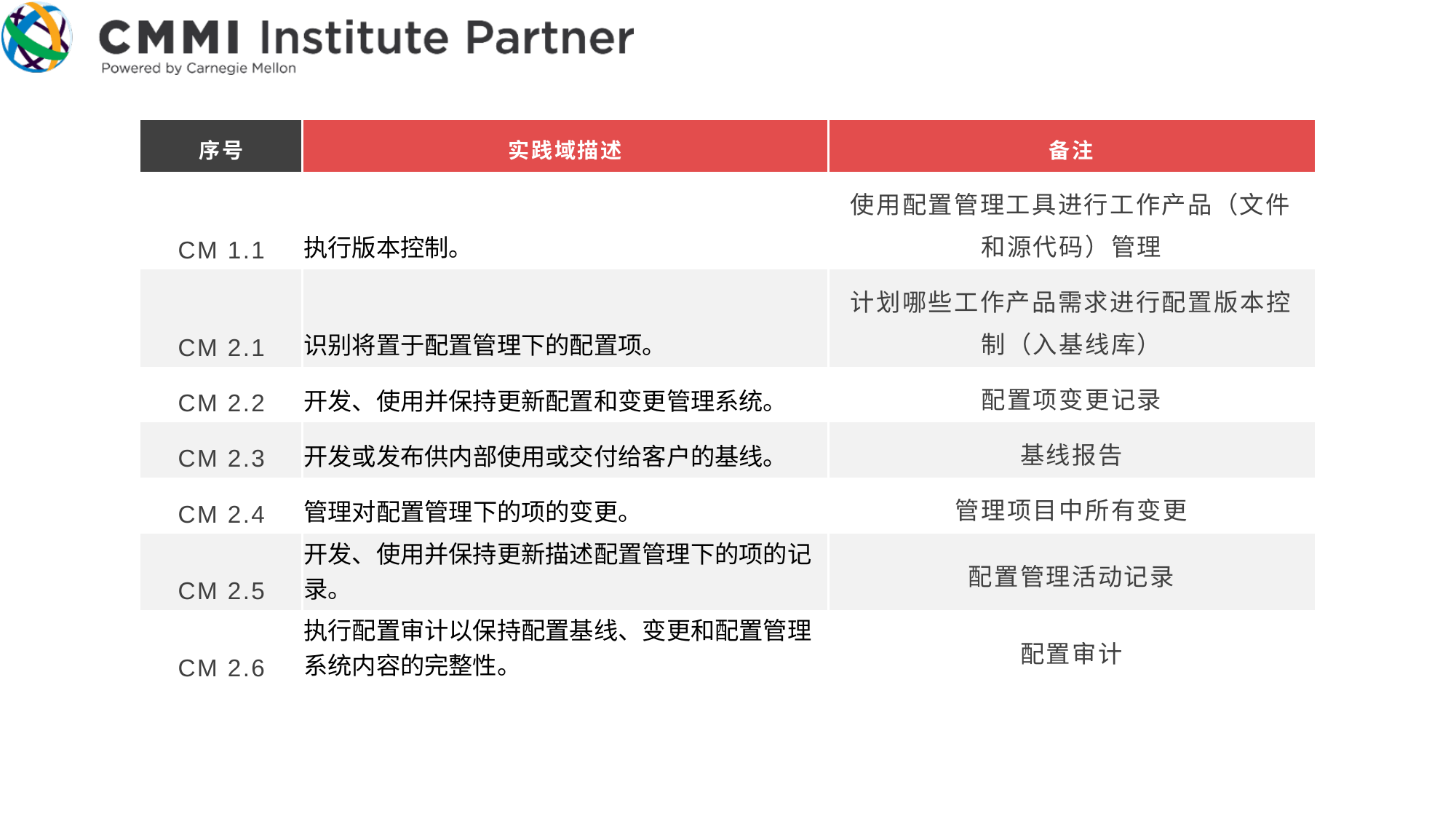

| 序号 | 实践域描述 | 备注 |
| --- | --- | --- |
| CM 1.1 | 执行版本控制。 | 使用配置管理工具进行工作产品（文件和源代码）管理 |
| CM 2.1 | 识别将置于配置管理下的配置项。 | 计划哪些工作产品需求进行配置版本控制（入基线库） |
| CM 2.2 | 开发、使用并保持更新配置和变更管理系统。 | 配置项变更记录 |
| CM 2.3 | 开发或发布供内部使用或交付给客户的基线。 | 基线报告 |
| CM 2.4 | 管理对配置管理下的项的变更。 | 管理项目中所有变更 |
| CM 2.5 | 开发、使用并保持更新描述配置管理下的项的记录。 | 配置管理活动记录 |
| CM 2.6 | 执行配置审计以保持配置基线、变更和配置管理系统内容的完整性。 | 配置审计 |